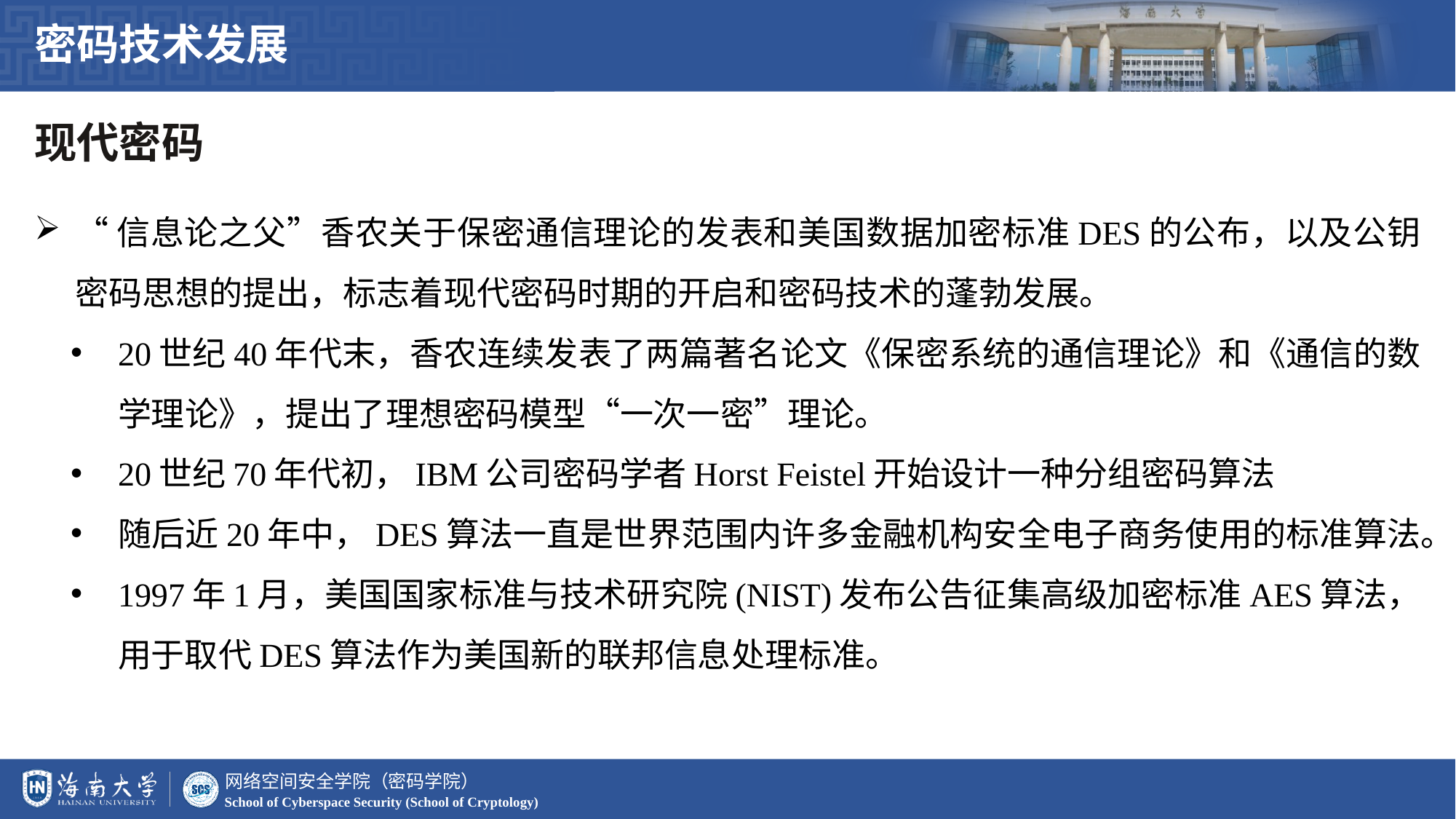

密码技术发展
现代密码
“信息论之父”香农关于保密通信理论的发表和美国数据加密标准DES的公布，以及公钥密码思想的提出，标志着现代密码时期的开启和密码技术的蓬勃发展。
20世纪40年代末，香农连续发表了两篇著名论文《保密系统的通信理论》和《通信的数学理论》，提出了理想密码模型“一次一密”理论。
20世纪70年代初，IBM公司密码学者Horst Feistel开始设计一种分组密码算法
随后近20年中，DES算法一直是世界范围内许多金融机构安全电子商务使用的标准算法。
1997年1月，美国国家标准与技术研究院(NIST)发布公告征集高级加密标准AES算法，用于取代DES算法作为美国新的联邦信息处理标准。
48